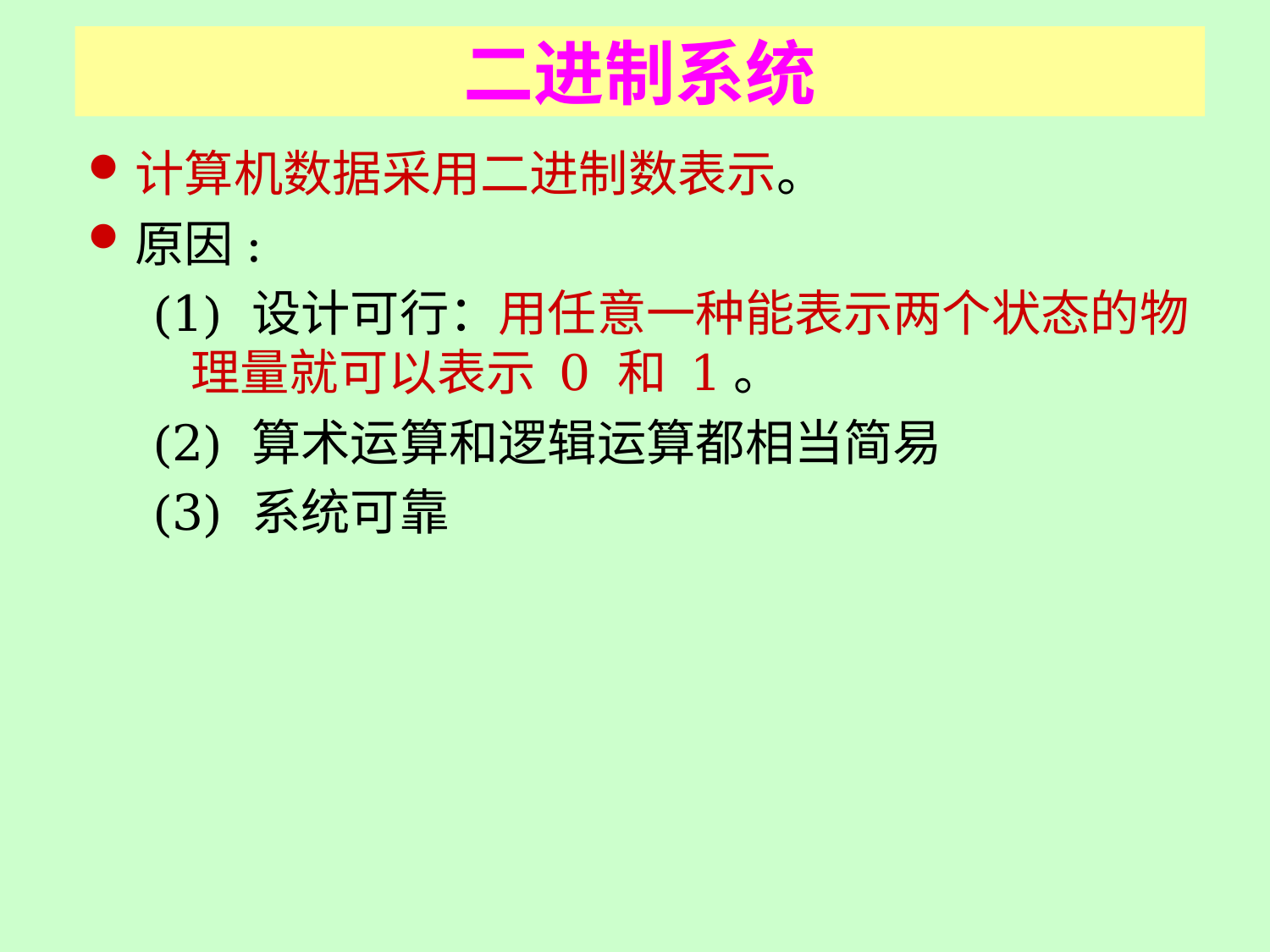

# 二进制系统
计算机数据采用二进制数表示。
原因:
(1) 设计可行：用任意一种能表示两个状态的物理量就可以表示 0 和 1。
(2) 算术运算和逻辑运算都相当简易
(3) 系统可靠

79